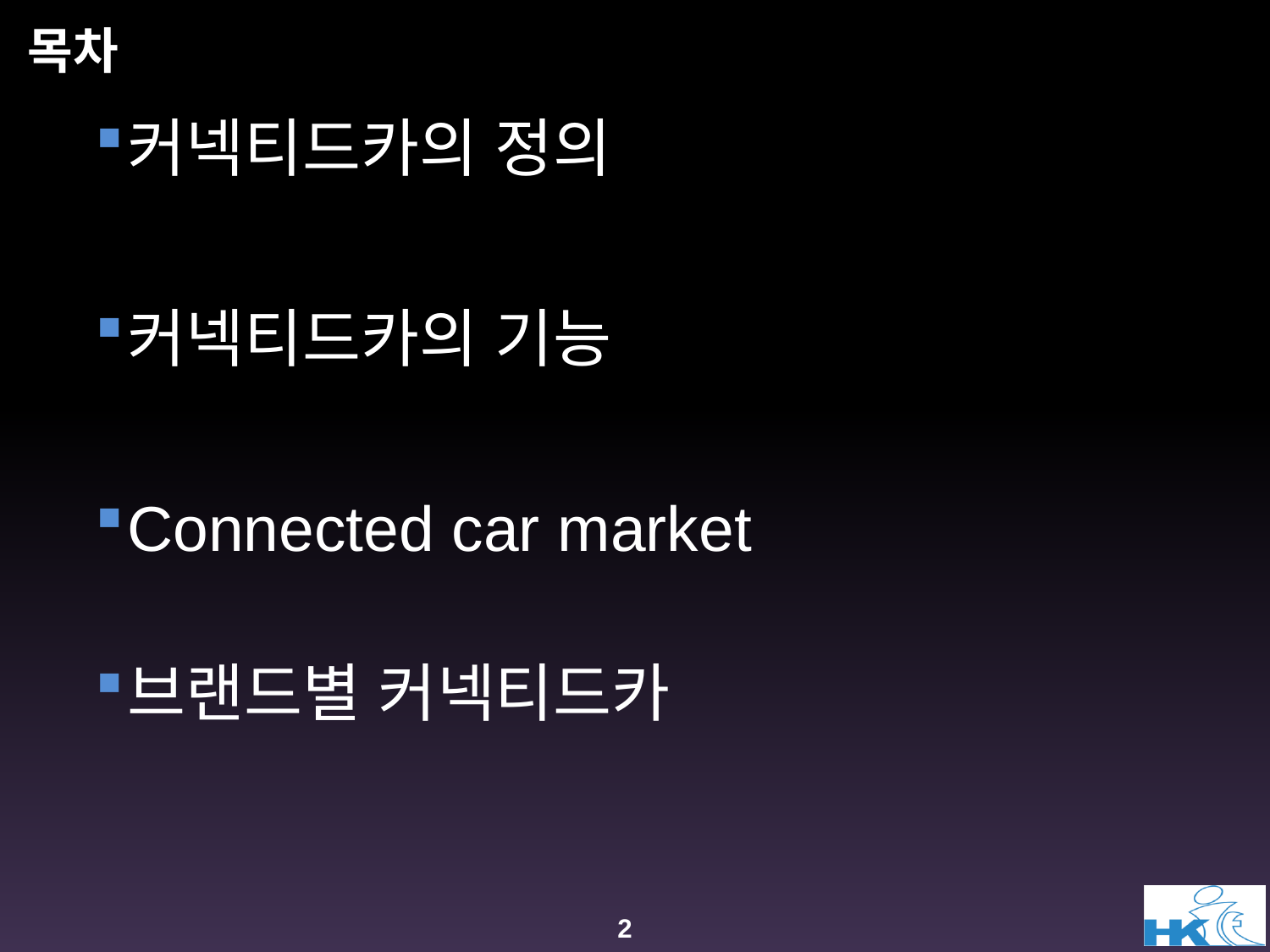

# 목차
커넥티드카의 정의

커넥티드카의 기능

Connected car market
브랜드별 커넥티드카

2